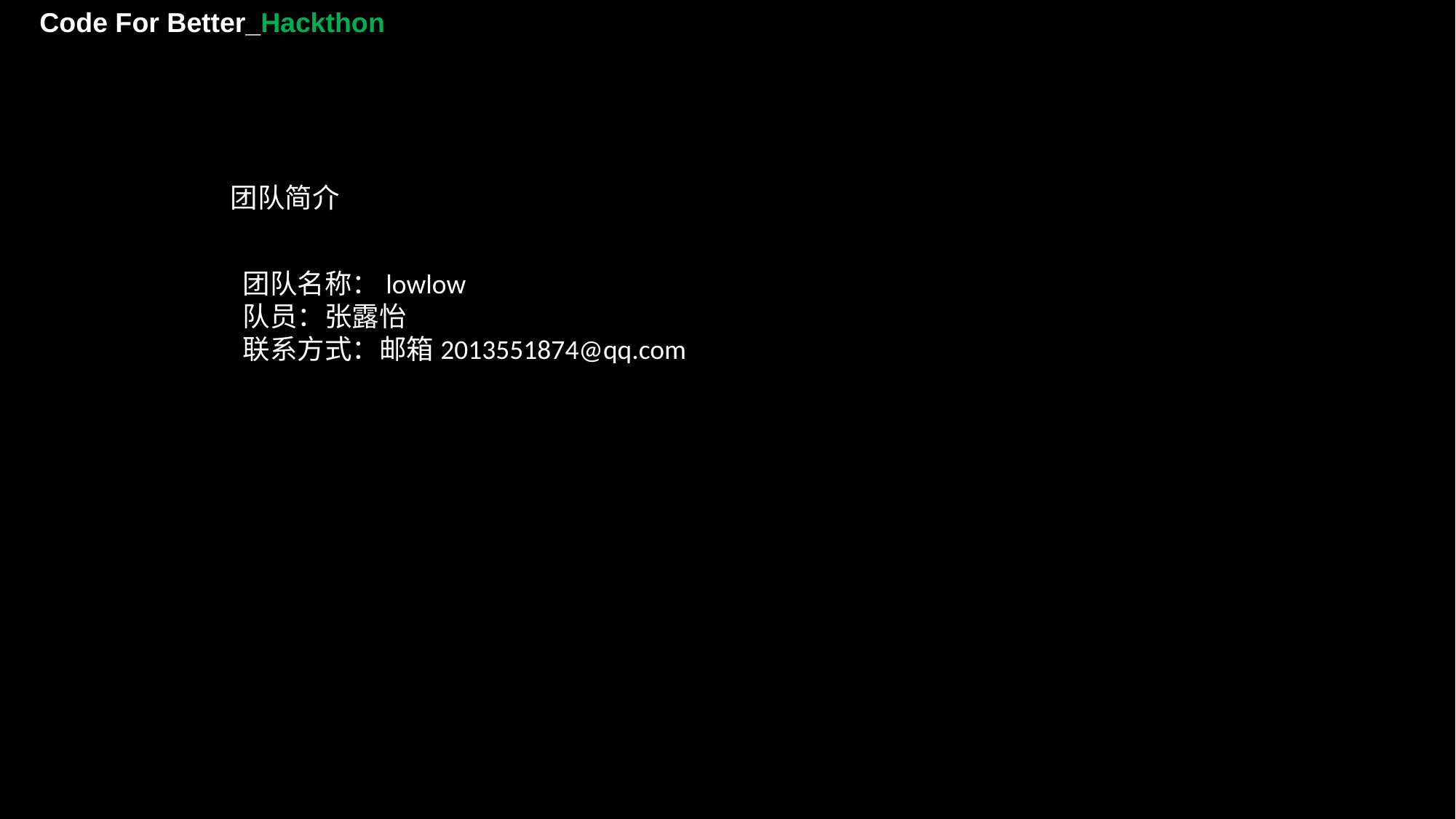

Code For Better_Hackthon
团队简介
团队名称：lowlow
队员：张露怡
联系方式：邮箱2013551874@qq.com